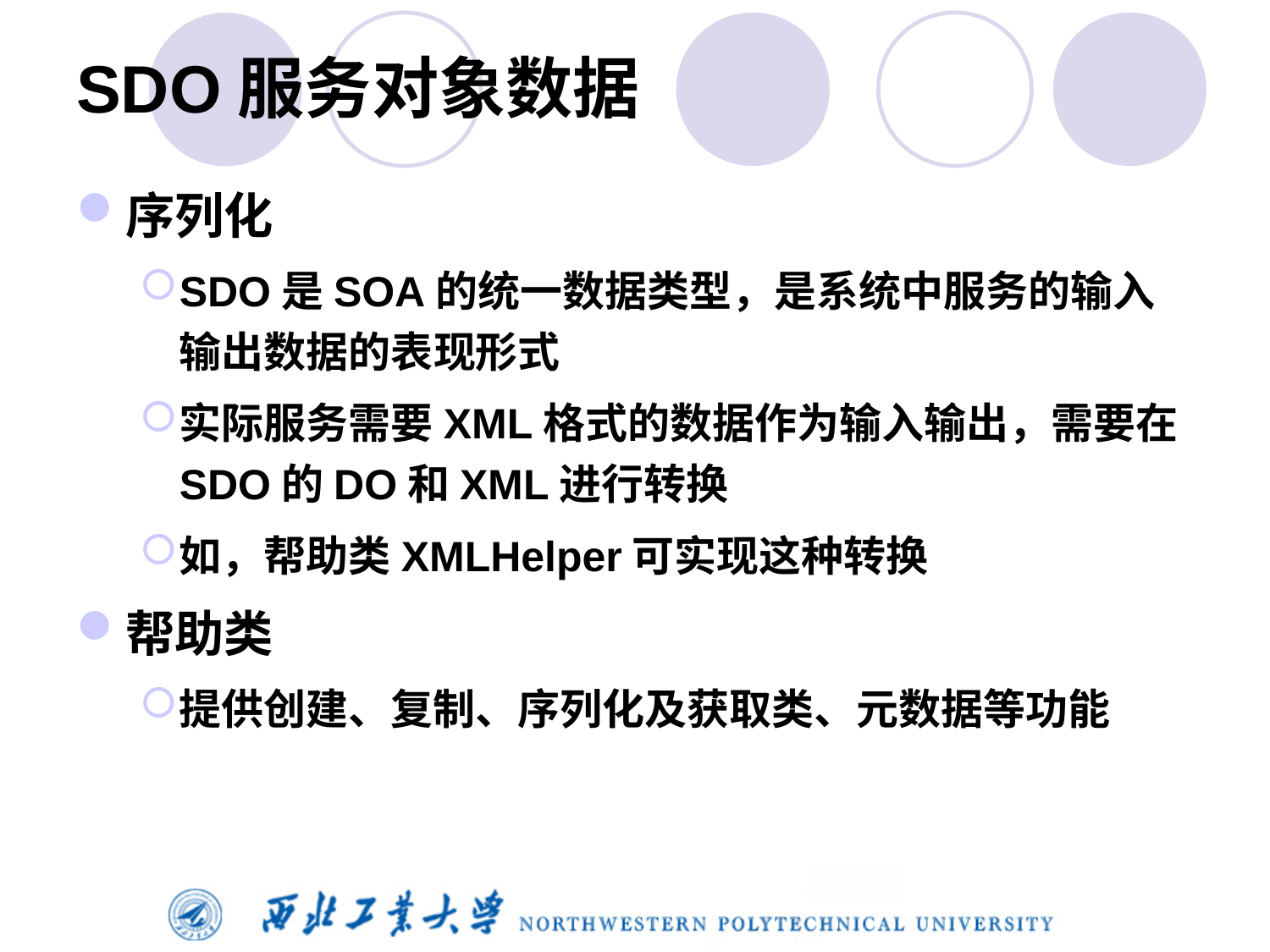

# SDO服务对象数据
序列化
SDO是SOA的统一数据类型，是系统中服务的输入输出数据的表现形式
实际服务需要XML格式的数据作为输入输出，需要在SDO的DO和XML进行转换
如，帮助类XMLHelper可实现这种转换
帮助类
提供创建、复制、序列化及获取类、元数据等功能